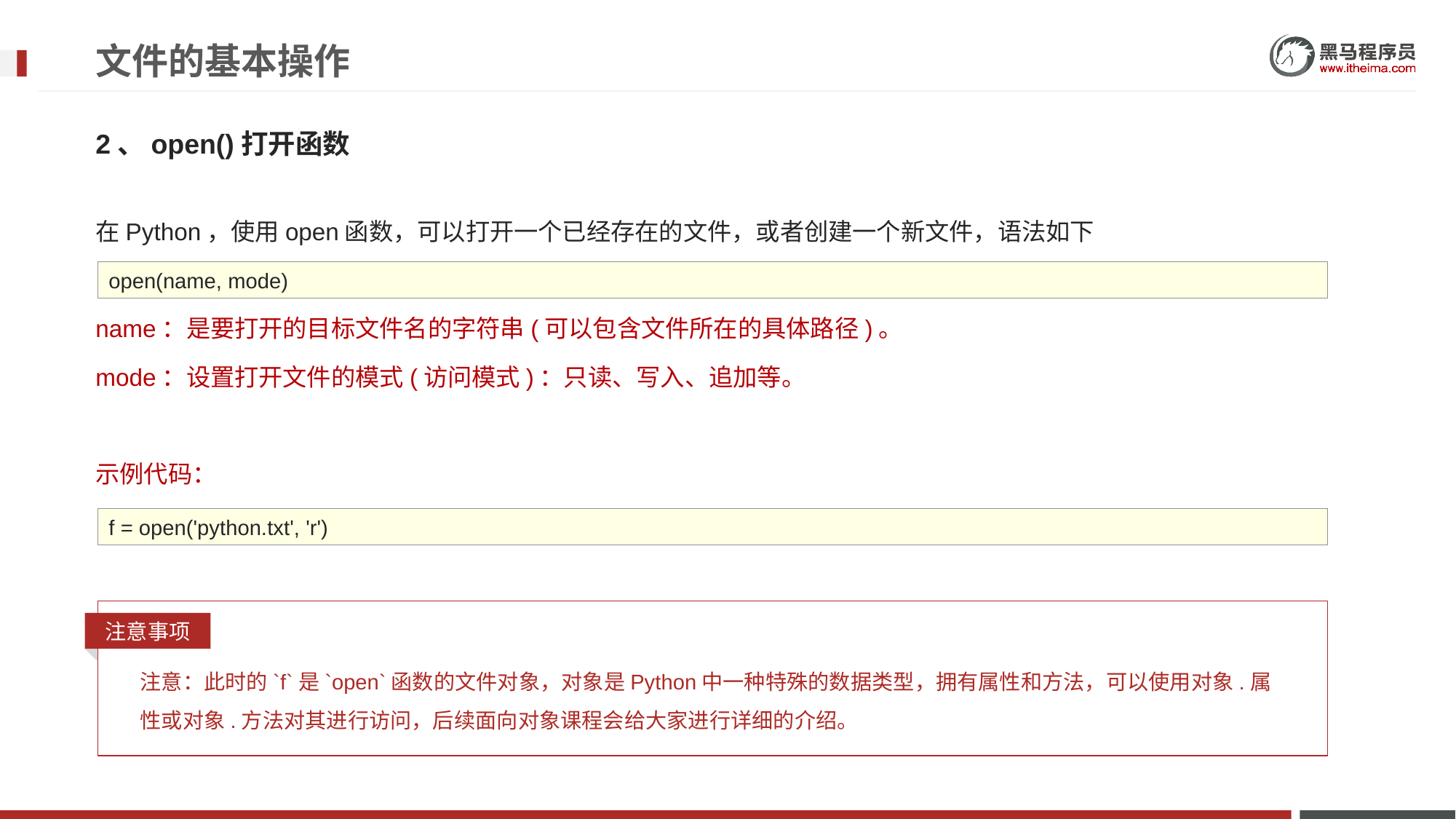

# 文件的基本操作
2、open()打开函数
在Python，使用open函数，可以打开一个已经存在的文件，或者创建一个新文件，语法如下

name：是要打开的目标文件名的字符串(可以包含文件所在的具体路径)。
mode：设置打开文件的模式(访问模式)：只读、写入、追加等。

示例代码：
open(name, mode)
f = open('python.txt', 'r')

注意事项

注意：此时的`f`是`open`函数的文件对象，对象是Python中一种特殊的数据类型，拥有属性和方法，可以使用对象.属性或对象.方法对其进行访问，后续面向对象课程会给大家进行详细的介绍。